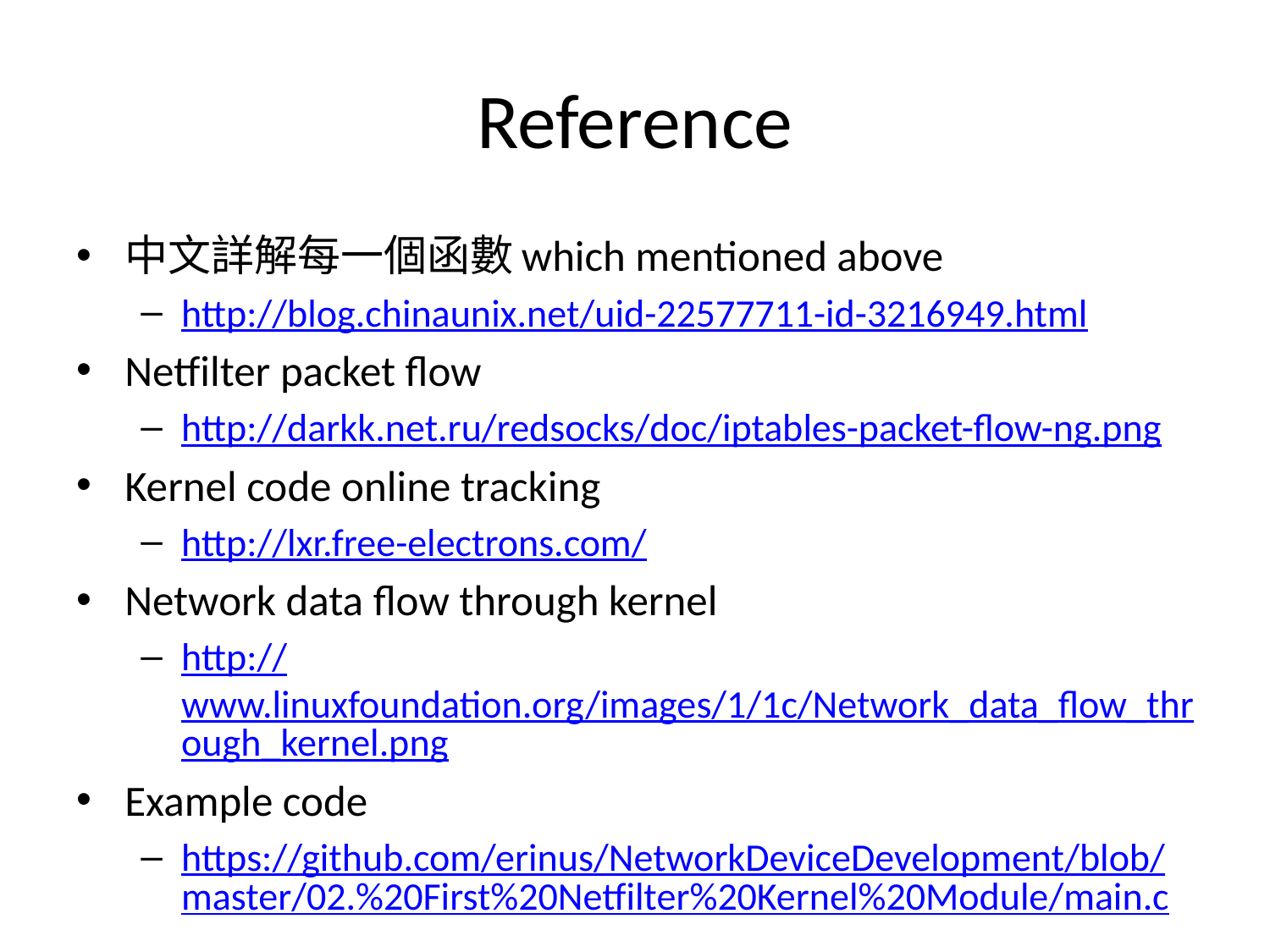

# Reference
中文詳解每一個函數which mentioned above
http://blog.chinaunix.net/uid-22577711-id-3216949.html
Netfilter packet flow
http://darkk.net.ru/redsocks/doc/iptables-packet-flow-ng.png
Kernel code online tracking
http://lxr.free-electrons.com/
Network data flow through kernel
http://www.linuxfoundation.org/images/1/1c/Network_data_flow_through_kernel.png
Example code
https://github.com/erinus/NetworkDeviceDevelopment/blob/master/02.%20First%20Netfilter%20Kernel%20Module/main.c